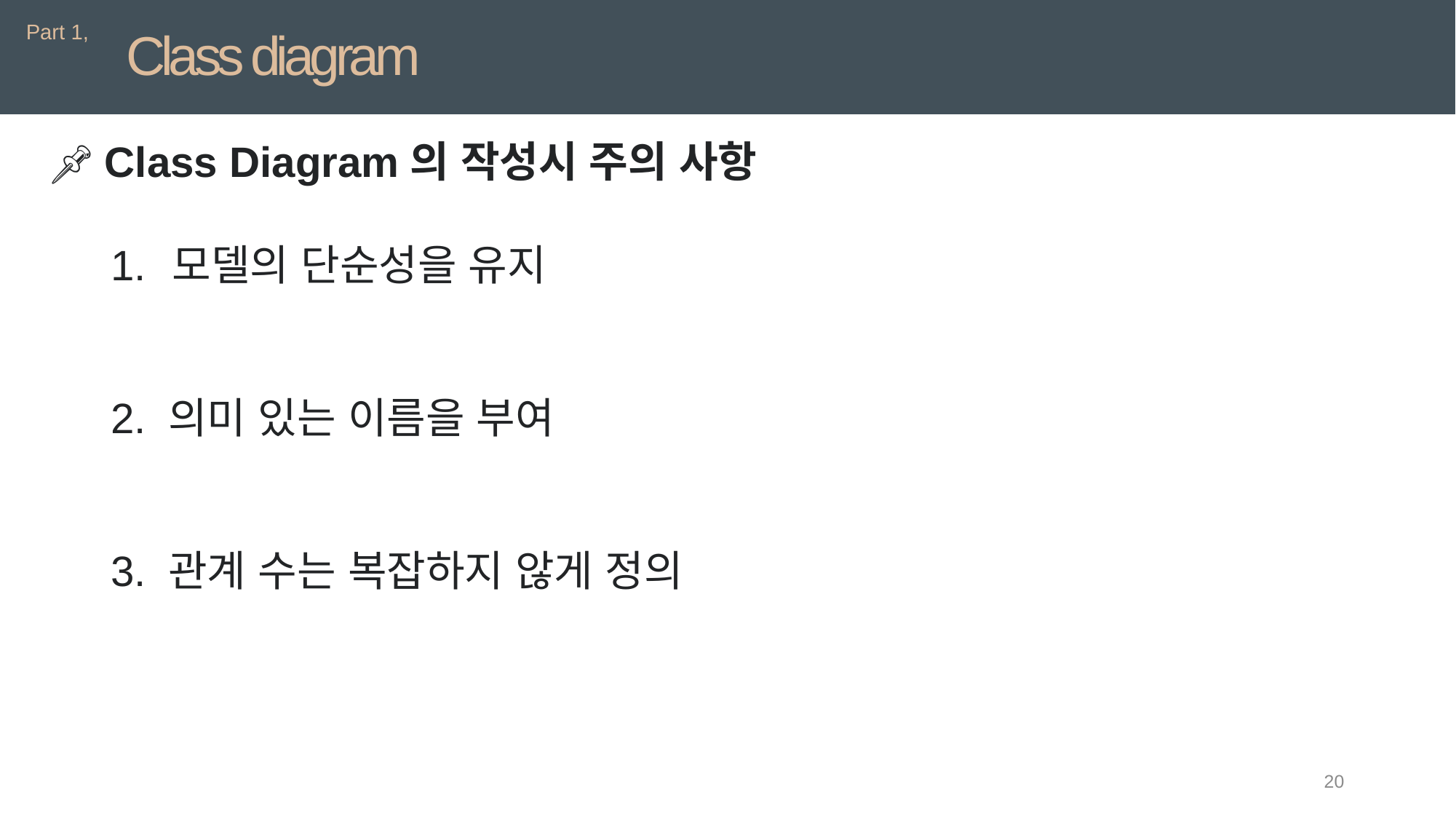

Part 1,
Class diagram
📌 Class Diagram의 작성시 주의 사항
모델의 단순성을 유지

2. 의미 있는 이름을 부여

3. 관계 수는 복잡하지 않게 정의
20